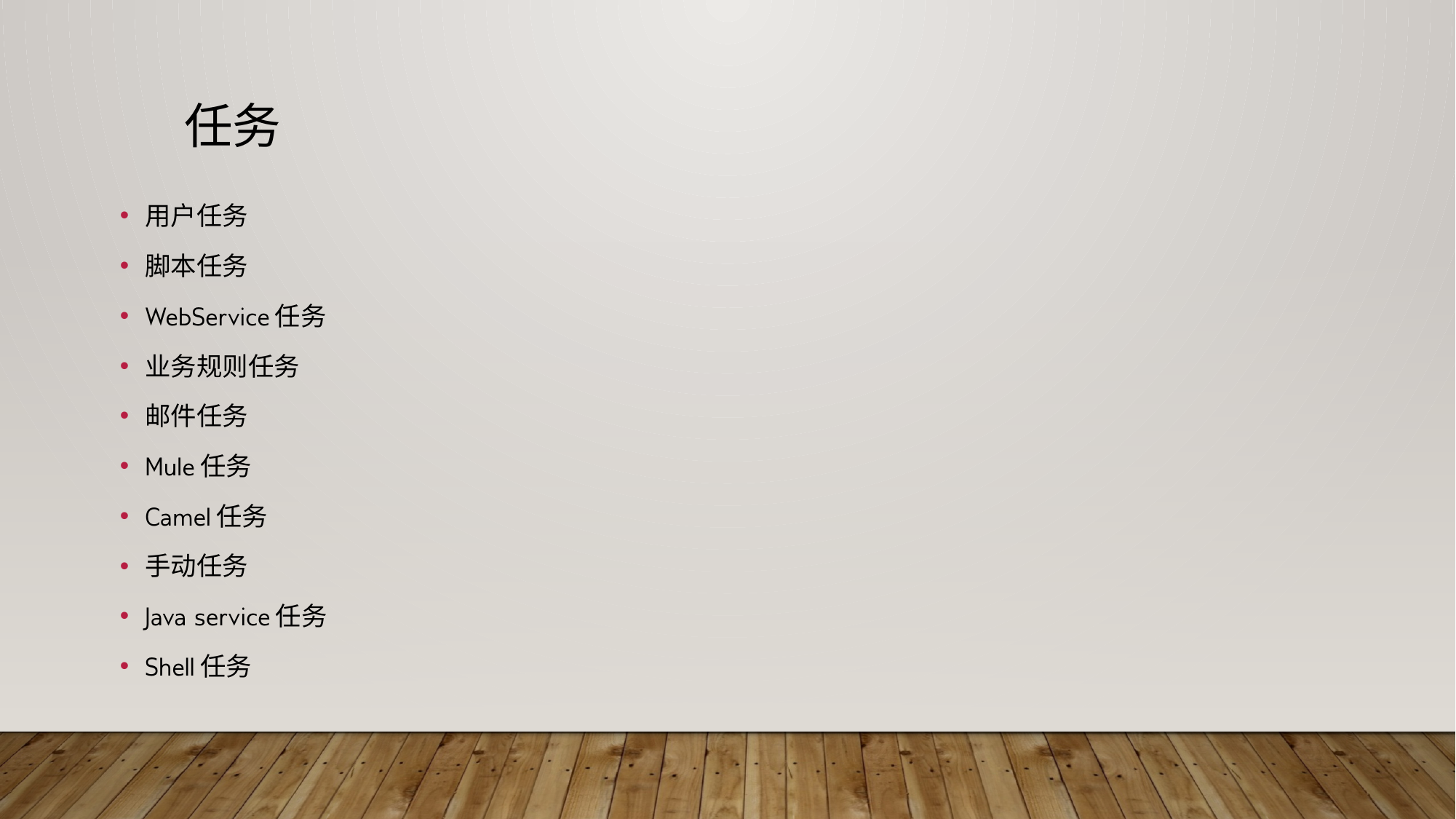

# 任务
用户任务
脚本任务
WebService任务
业务规则任务
邮件任务
Mule任务
Camel任务
手动任务
Java service任务
Shell任务